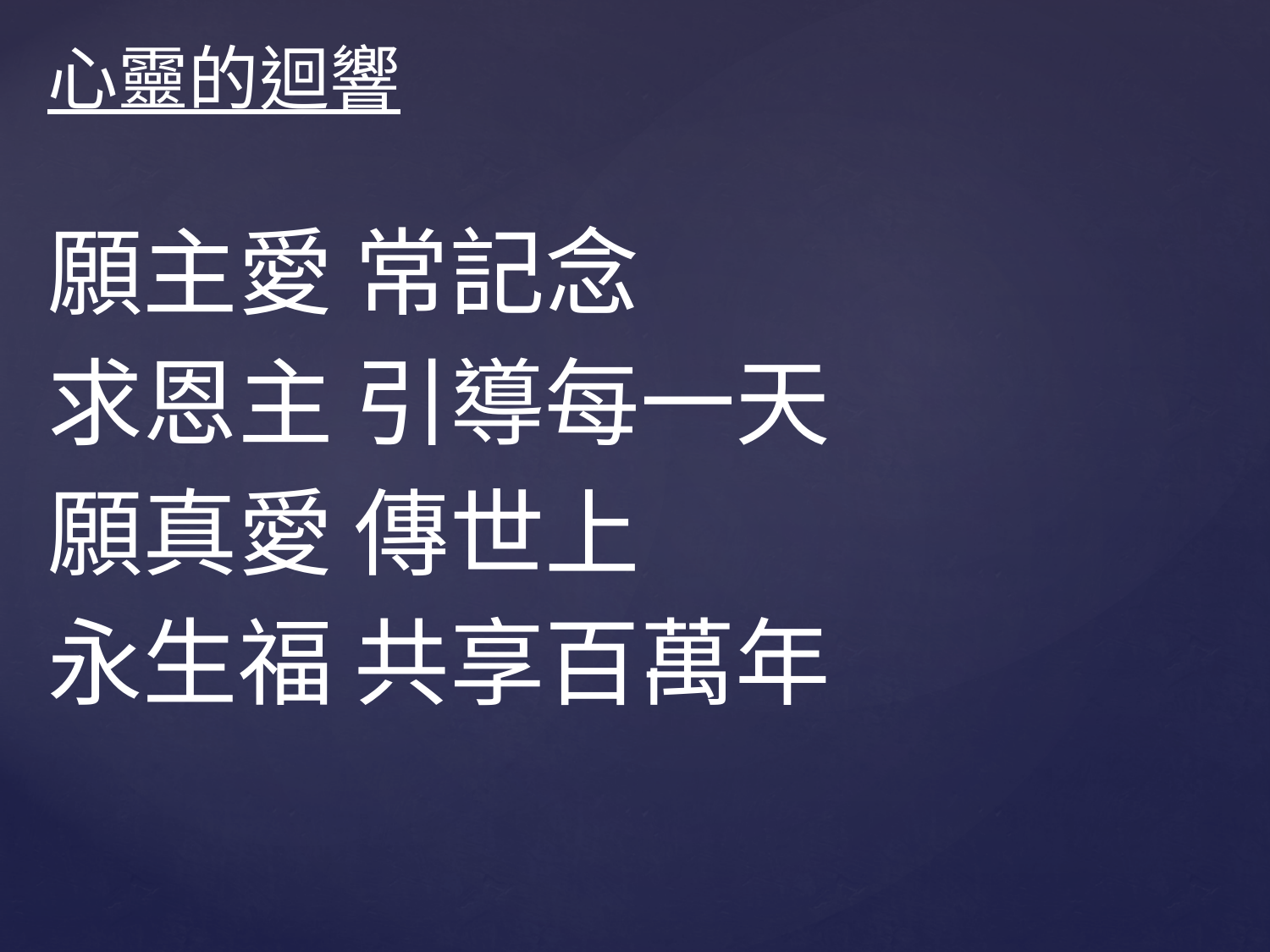

# 心靈的迴響
願主愛 常記念
求恩主 引導每一天
願真愛 傳世上
永生福 共享百萬年